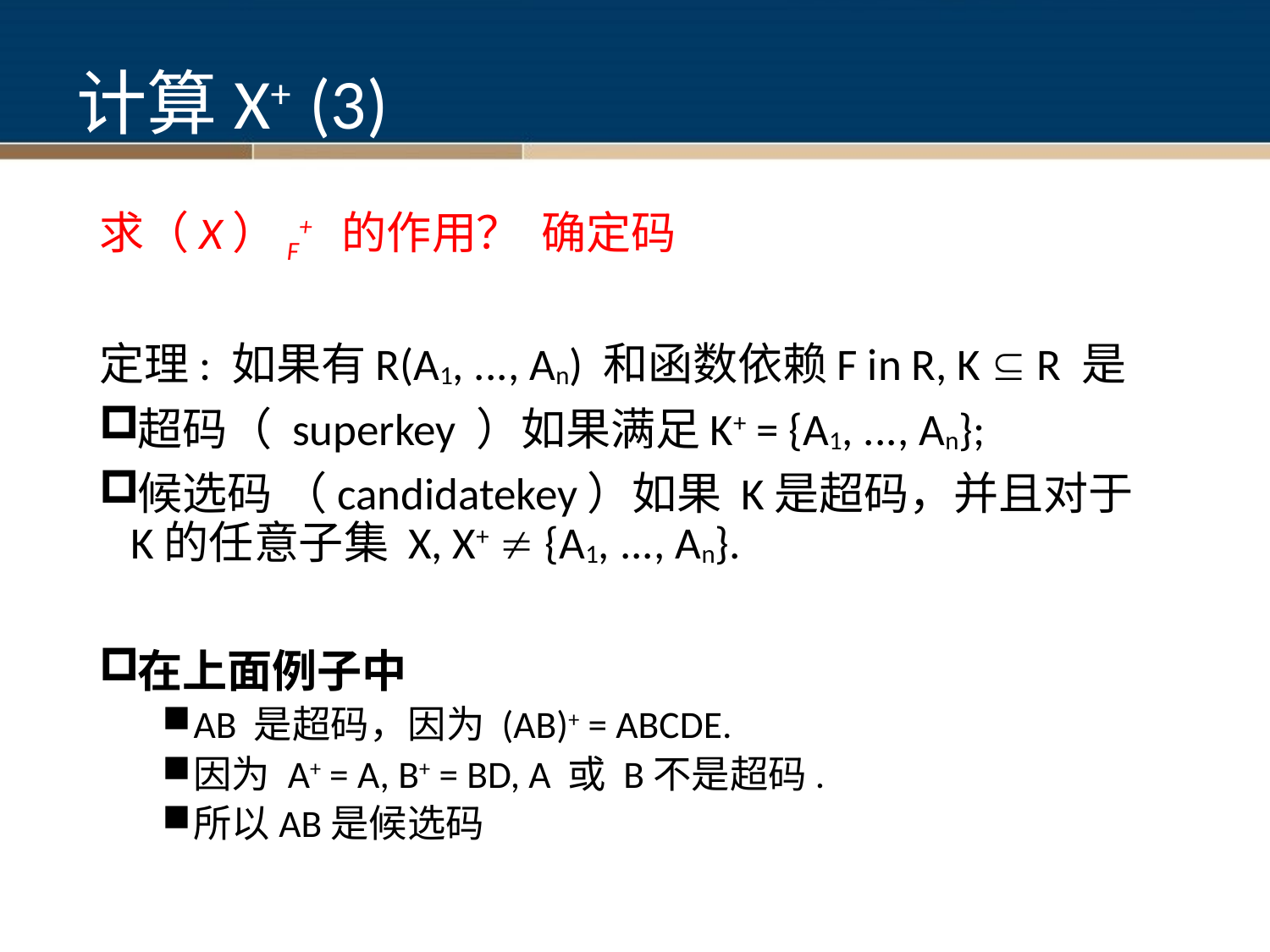

# 计算X+  (3)
求（X）F+  的作用？  确定码

定理: 如果有R(A1, ..., An) 和函数依赖F in R, K ⊆ R 是
超码（ superkey ）如果满足K+ = {A1, ..., An};
候选码 （candidatekey）如果 K是超码，并且对于K的任意子集 X, X+ ≠ {A1, ..., An}.

在上面例子中
AB 是超码，因为 (AB)+ = ABCDE.
因为 A+ = A, B+ = BD, A 或 B不是超码.
所以AB是候选码